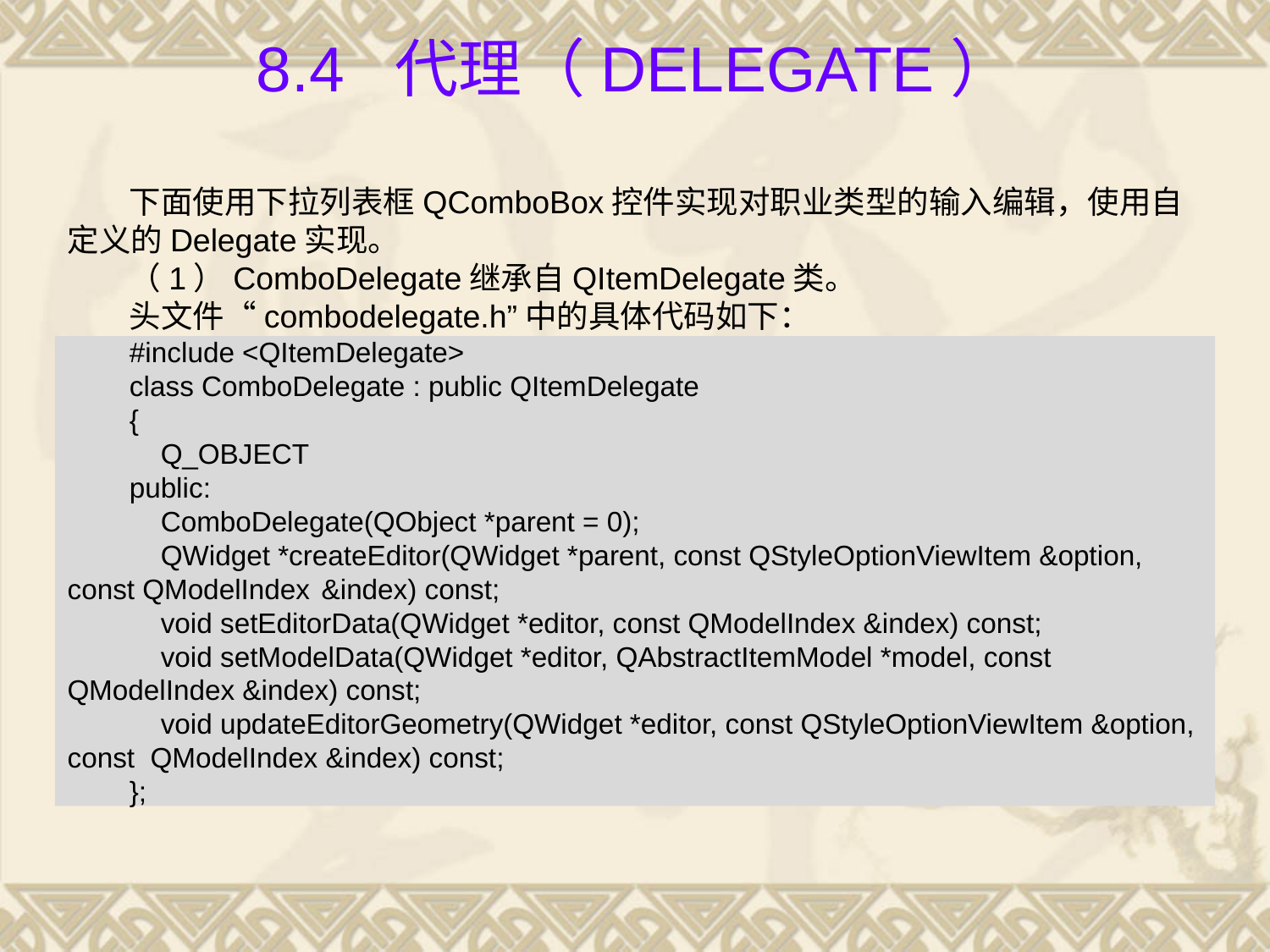

# 8.4  代理（Delegate）
下面使用下拉列表框QComboBox控件实现对职业类型的输入编辑，使用自定义的Delegate实现。
（1）ComboDelegate继承自QItemDelegate类。
头文件“combodelegate.h”中的具体代码如下：
#include <QItemDelegate>
class ComboDelegate : public QItemDelegate
{
    Q_OBJECT
public:
    ComboDelegate(QObject *parent = 0);
    QWidget *createEditor(QWidget *parent, const QStyleOptionViewItem &option, const QModelIndex	&index) const;
    void setEditorData(QWidget *editor, const QModelIndex &index) const;
    void setModelData(QWidget *editor, QAbstractItemModel *model, const QModelIndex &index) const;
    void updateEditorGeometry(QWidget *editor, const QStyleOptionViewItem &option, const  QModelIndex &index) const;
};